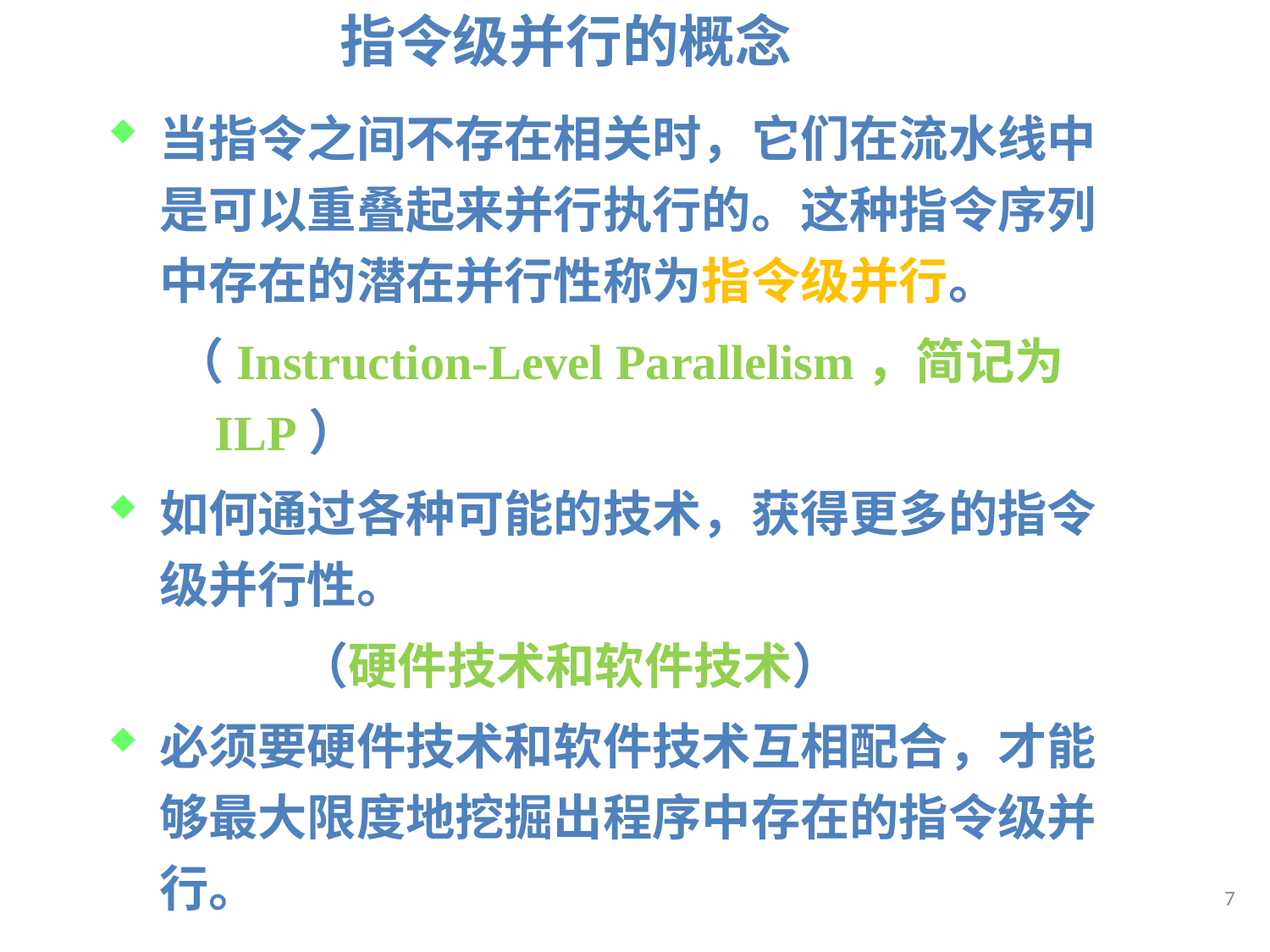

指令级并行的概念
当指令之间不存在相关时，它们在流水线中是可以重叠起来并行执行的。这种指令序列中存在的潜在并行性称为指令级并行。
（Instruction-Level Parallelism，简记为ILP）
如何通过各种可能的技术，获得更多的指令级并行性。
          （硬件技术和软件技术）
必须要硬件技术和软件技术互相配合，才能够最大限度地挖掘出程序中存在的指令级并行。
7